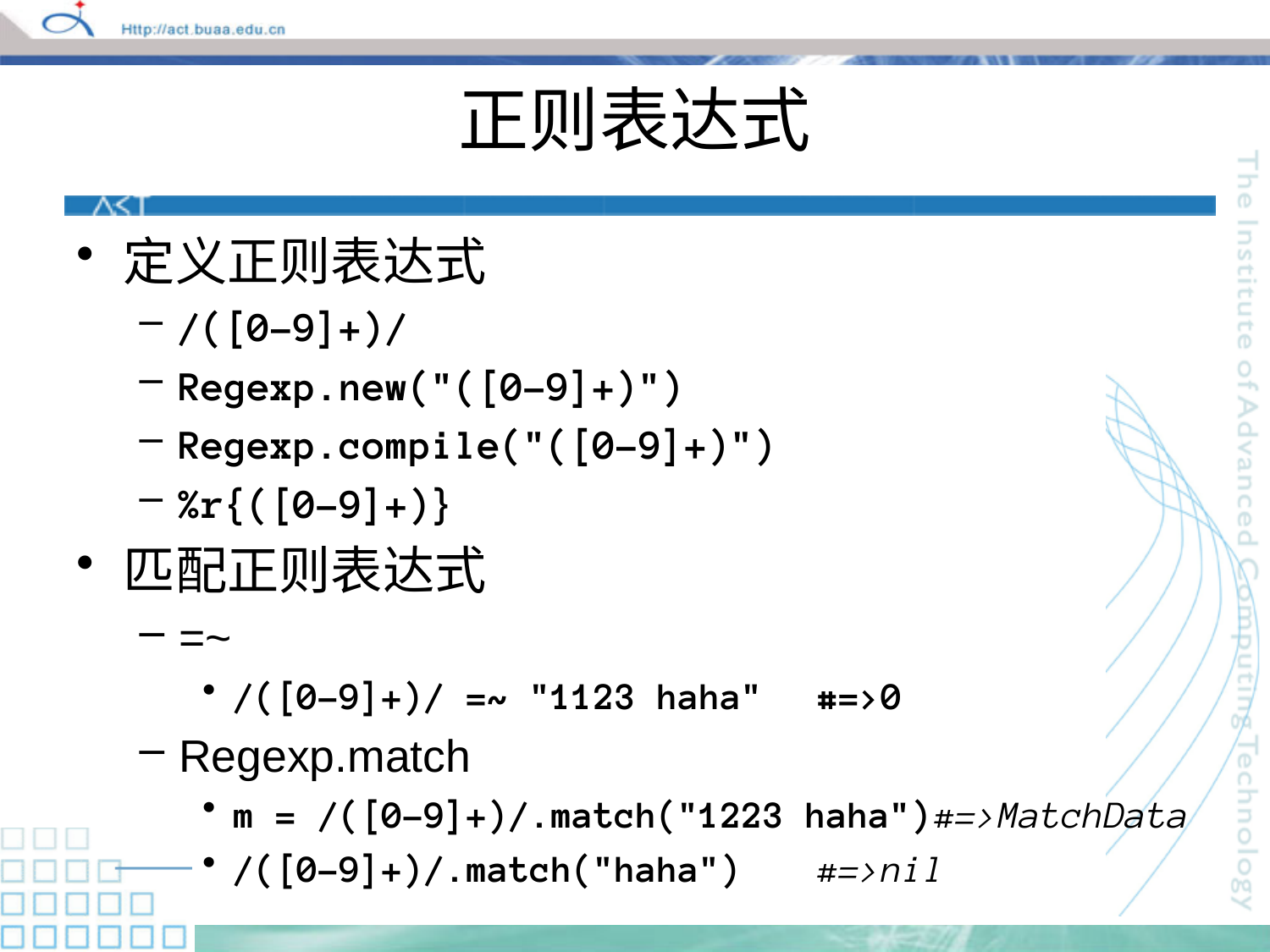

# 正则表达式
定义正则表达式
/([0-9]+)/
Regexp.new("([0-9]+)")
Regexp.compile("([0-9]+)")
%r{([0-9]+)}
匹配正则表达式
=~
/([0-9]+)/ =~ "1123 haha"	#=>0
Regexp.match
m = /([0-9]+)/.match("1223 haha")	#=>MatchData
/([0-9]+)/.match("haha")		#=>nil